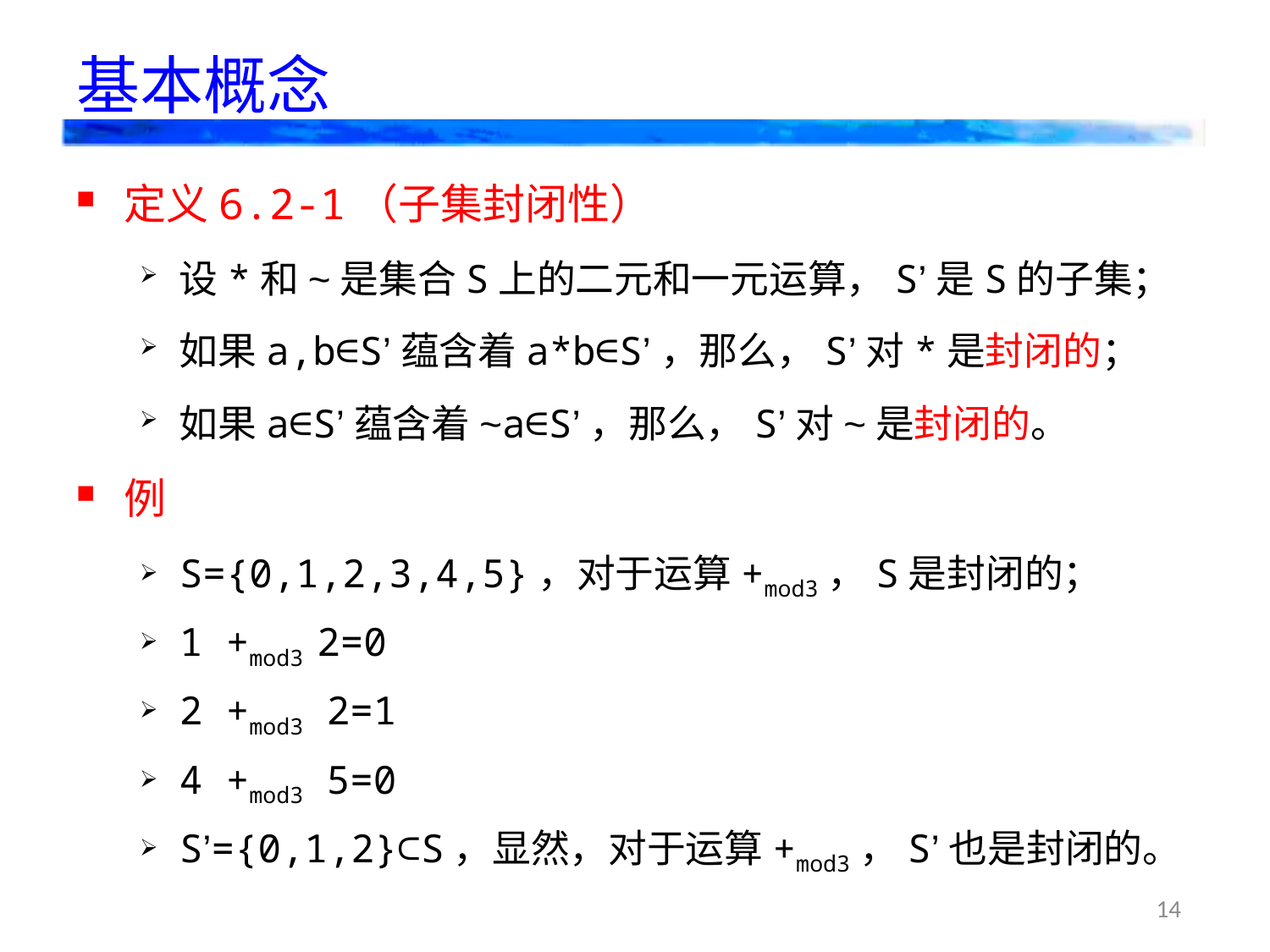

# 基本概念
定义6.2-1（子集封闭性）
设*和~是集合S上的二元和一元运算，S’是S的子集；
如果a,b∈S’蕴含着a*b∈S’，那么，S’对*是封闭的；
如果a∈S’蕴含着~a∈S’，那么，S’对~是封闭的。
例
S={0,1,2,3,4,5}，对于运算+mod3，S是封闭的；
1 +mod3 2=0
2 +mod3 2=1
4 +mod3 5=0
S’={0,1,2}⊂S，显然，对于运算+mod3，S’也是封闭的。
14